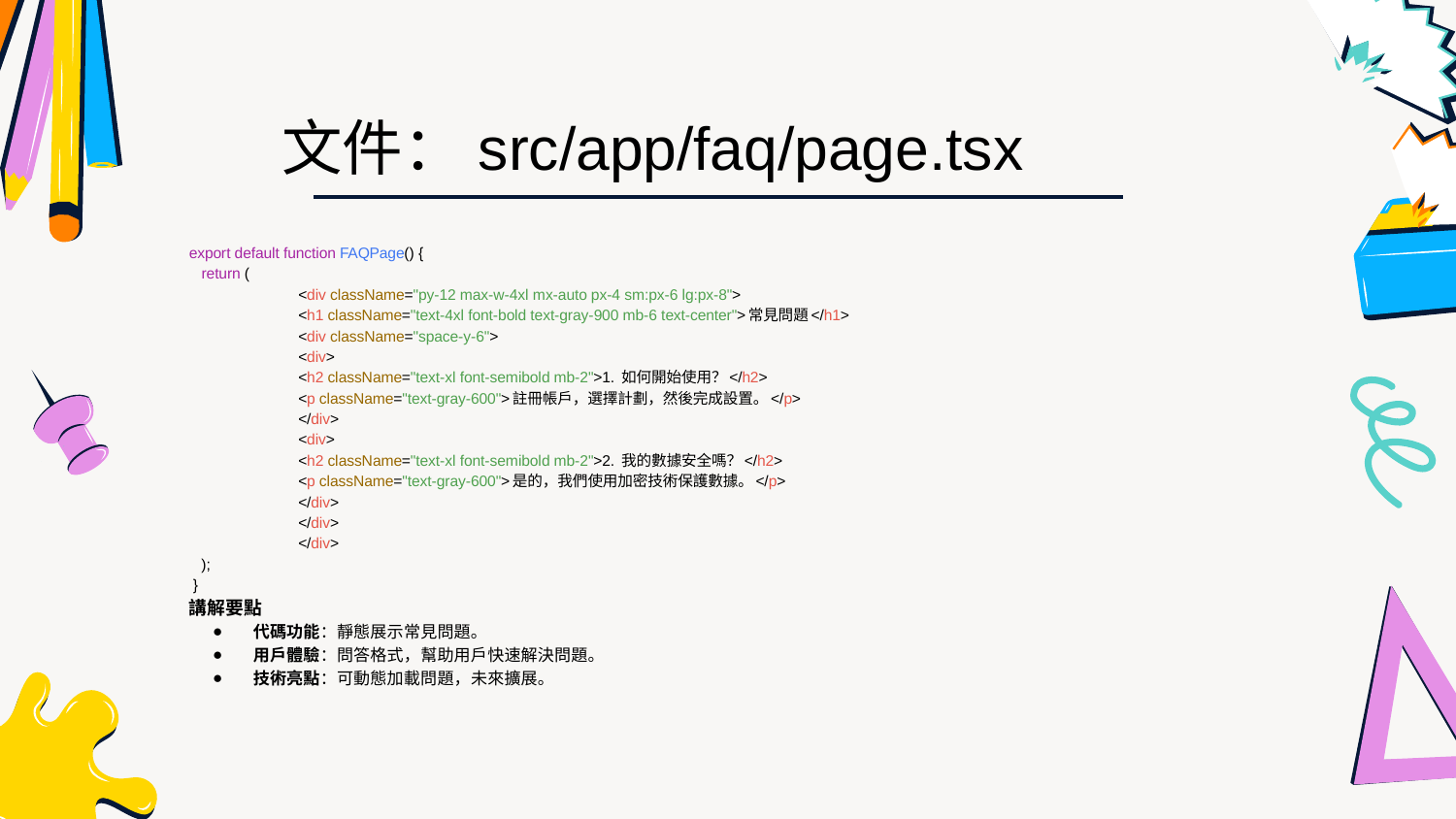

文件：src/app/faq/page.tsx
export default function FAQPage() {
   return (
 	<div className="py-12 max-w-4xl mx-auto px-4 sm:px-6 lg:px-8">
   	<h1 className="text-4xl font-bold text-gray-900 mb-6 text-center">常見問題</h1>
   	<div className="space-y-6">
     	<div>
       	<h2 className="text-xl font-semibold mb-2">1. 如何開始使用？</h2>
       	<p className="text-gray-600">註冊帳戶，選擇計劃，然後完成設置。</p>
     	</div>
     	<div>
       	<h2 className="text-xl font-semibold mb-2">2. 我的數據安全嗎？</h2>
       	<p className="text-gray-600">是的，我們使用加密技術保護數據。</p>
     	</div>
   	</div>
 	</div>
   );
 }
講解要點
代碼功能：靜態展示常見問題。
用戶體驗：問答格式，幫助用戶快速解決問題。
技術亮點：可動態加載問題，未來擴展。